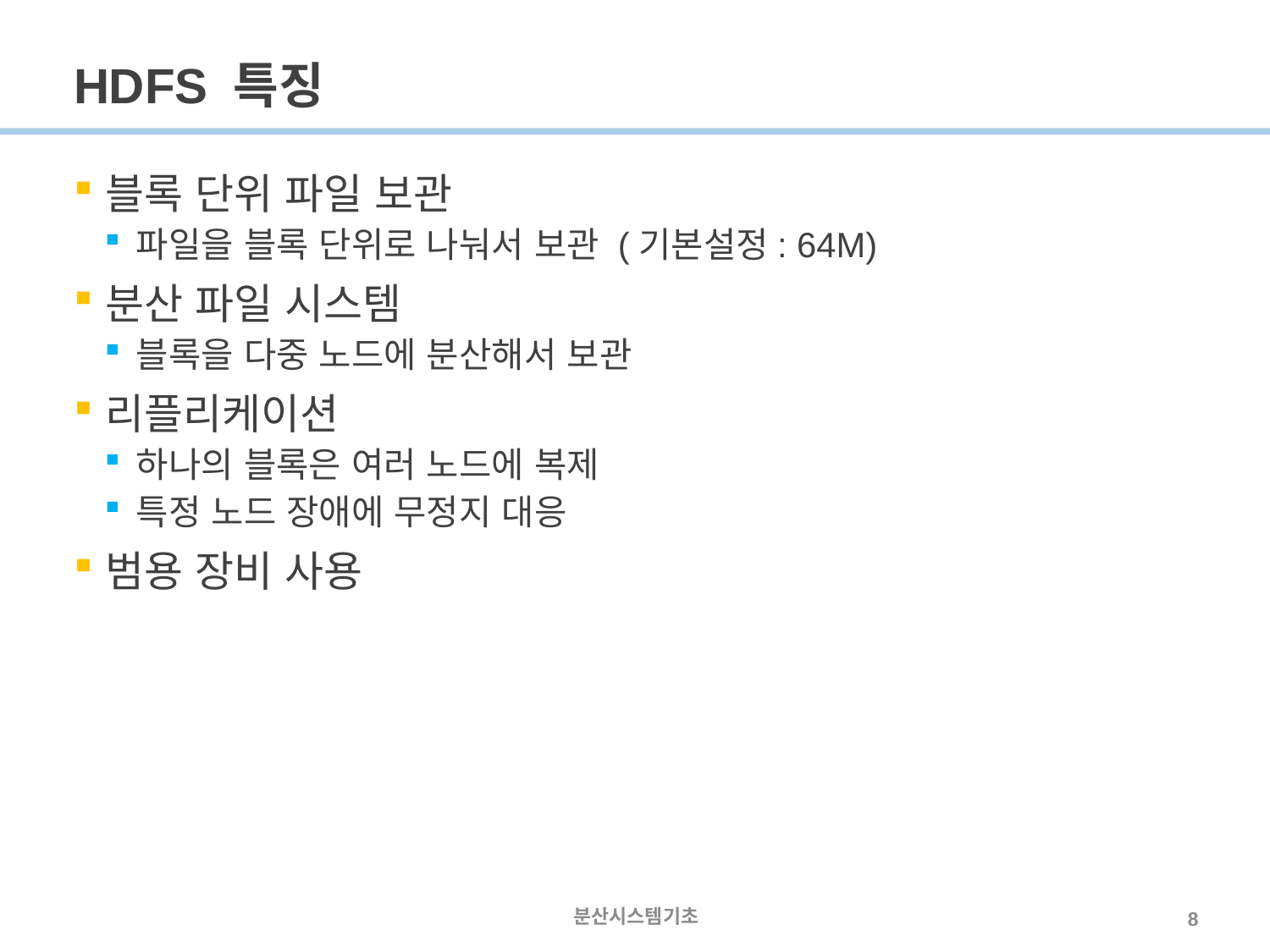

# HDFS 특징
블록 단위 파일 보관
파일을 블록 단위로 나눠서 보관 (기본설정: 64M)
분산 파일 시스템
블록을 다중 노드에 분산해서 보관
리플리케이션
하나의 블록은 여러 노드에 복제
특정 노드 장애에 무정지 대응
범용 장비 사용
분산시스템기초
8